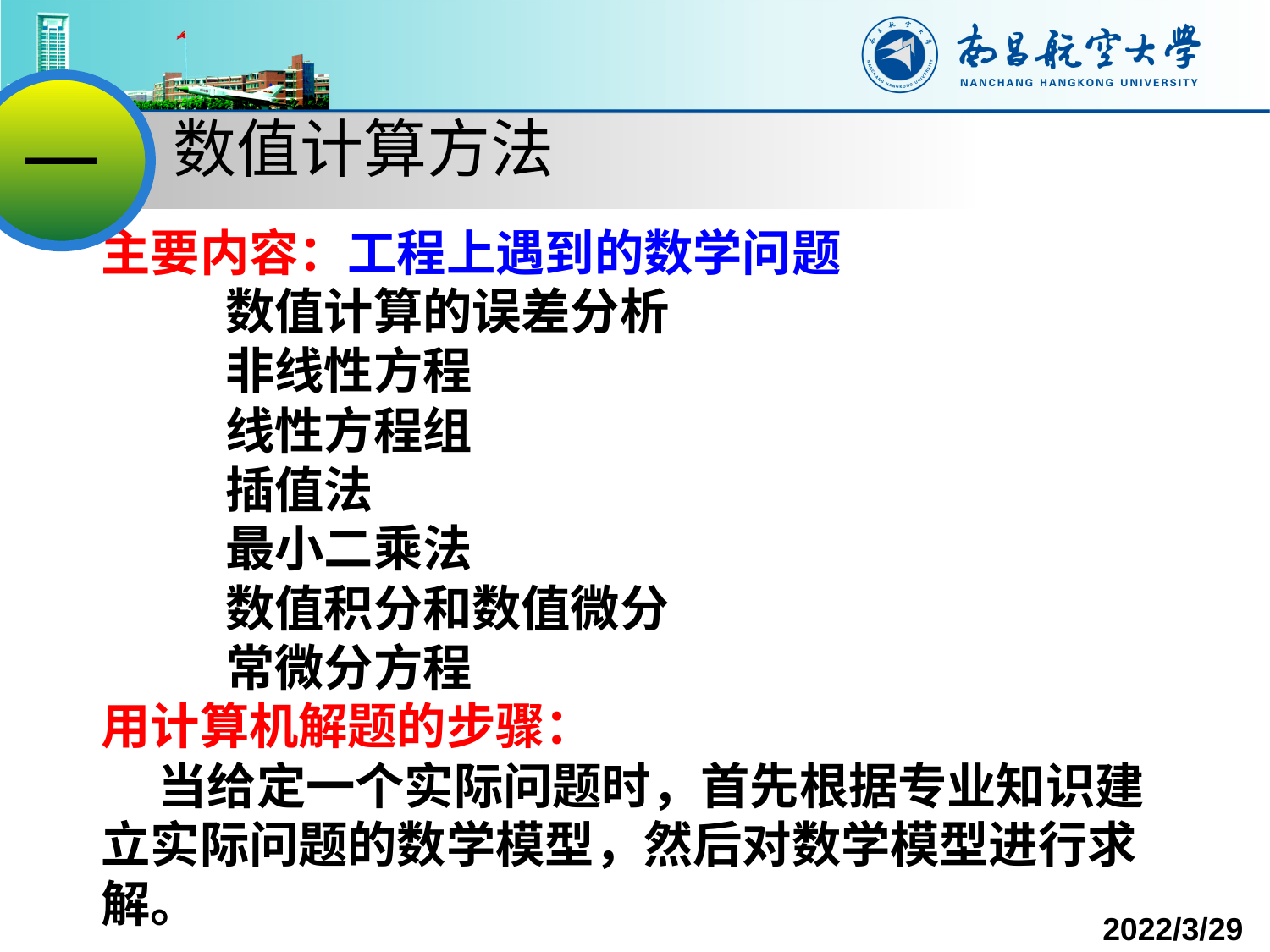

一

数值计算方法

主要内容：工程上遇到的数学问题
          数值计算的误差分析
          非线性方程
          线性方程组
          插值法
          最小二乘法
          数值积分和数值微分
          常微分方程
用计算机解题的步骤：
    当给定一个实际问题时，首先根据专业知识建立实际问题的数学模型，然后对数学模型进行求解。